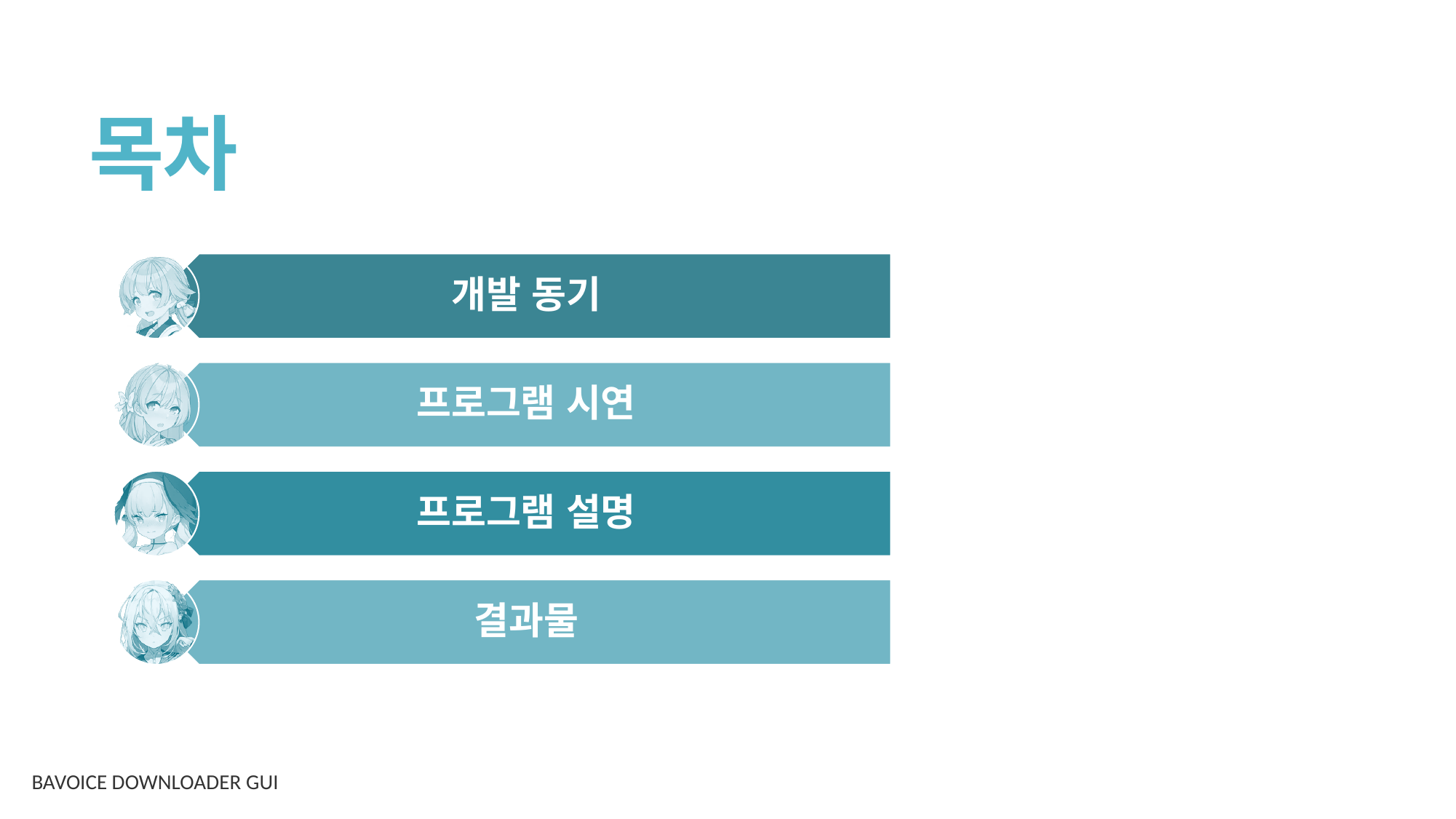

# 목차
개발 동기
프로그램 시연
프로그램 설명
결과물
BAVoice DOWNLOADER GUI